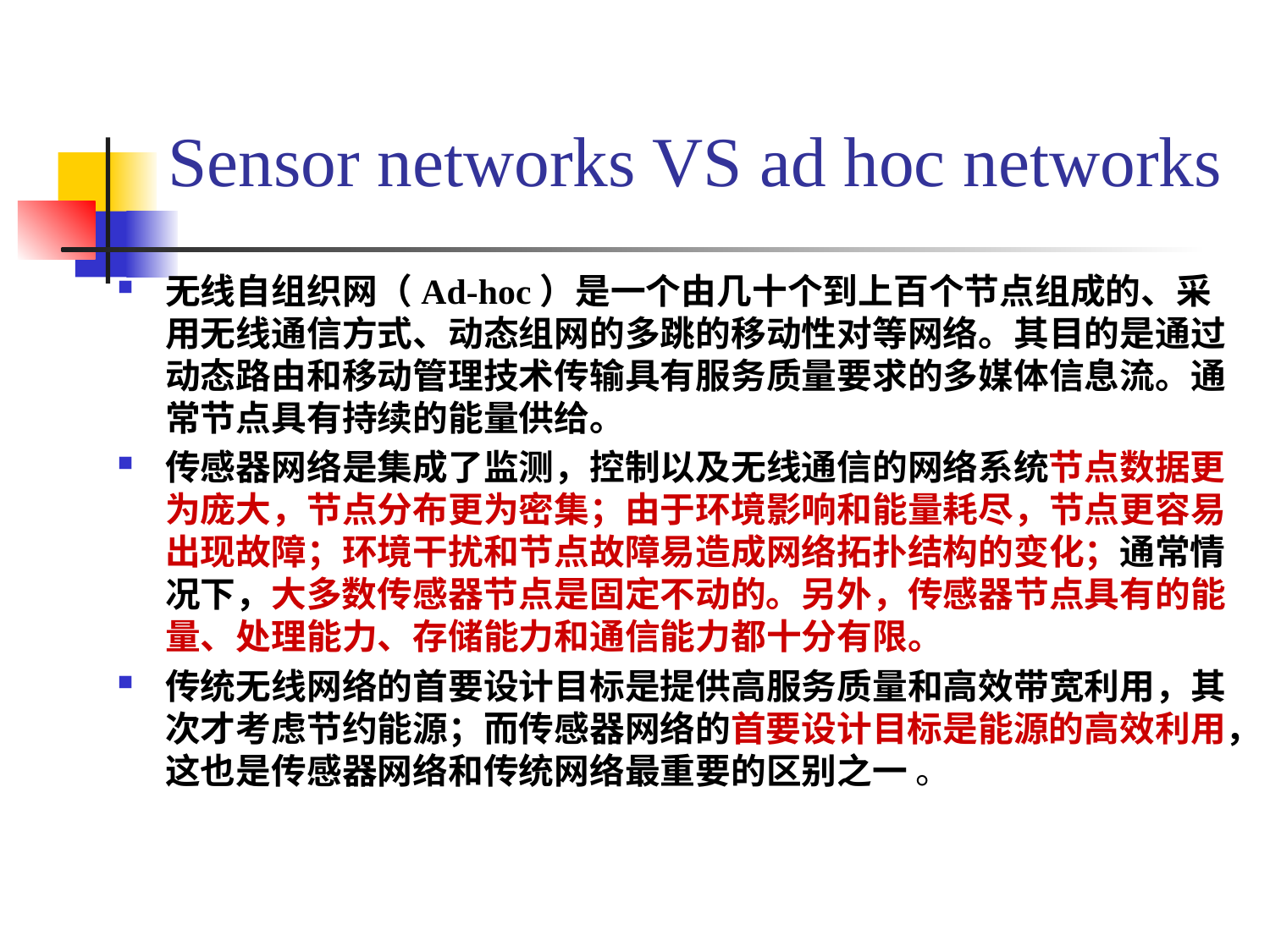

# Sensor networks VS ad hoc networks
无线自组织网（Ad-hoc）是一个由几十个到上百个节点组成的、采用无线通信方式、动态组网的多跳的移动性对等网络。其目的是通过动态路由和移动管理技术传输具有服务质量要求的多媒体信息流。通常节点具有持续的能量供给。
传感器网络是集成了监测，控制以及无线通信的网络系统节点数据更为庞大，节点分布更为密集；由于环境影响和能量耗尽，节点更容易出现故障；环境干扰和节点故障易造成网络拓扑结构的变化；通常情况下，大多数传感器节点是固定不动的。另外，传感器节点具有的能量、处理能力、存储能力和通信能力都十分有限。
传统无线网络的首要设计目标是提供高服务质量和高效带宽利用，其次才考虑节约能源；而传感器网络的首要设计目标是能源的高效利用，这也是传感器网络和传统网络最重要的区别之一 。